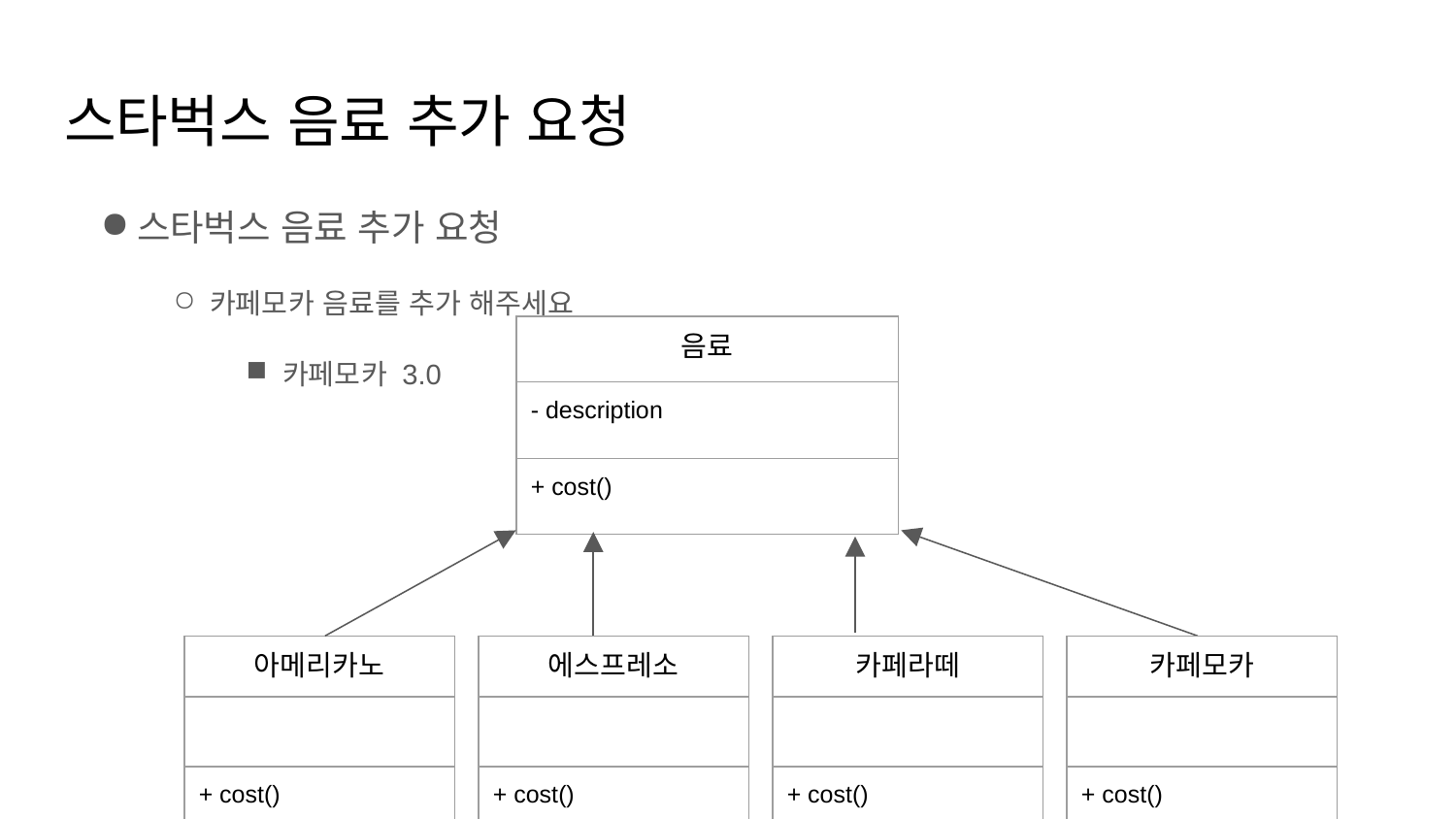

# 스타벅스 음료 추가 요청
스타벅스 음료 추가 요청
카페모카 음료를 추가 해주세요
카페모카 3.0
| 음료 |
| --- |
| - description |
| + cost() |
| 아메리카노 |
| --- |
|  |
| + cost() |
| 에스프레소 |
| --- |
|  |
| + cost() |
| 카페라떼 |
| --- |
|  |
| + cost() |
| 카페모카 |
| --- |
|  |
| + cost() |